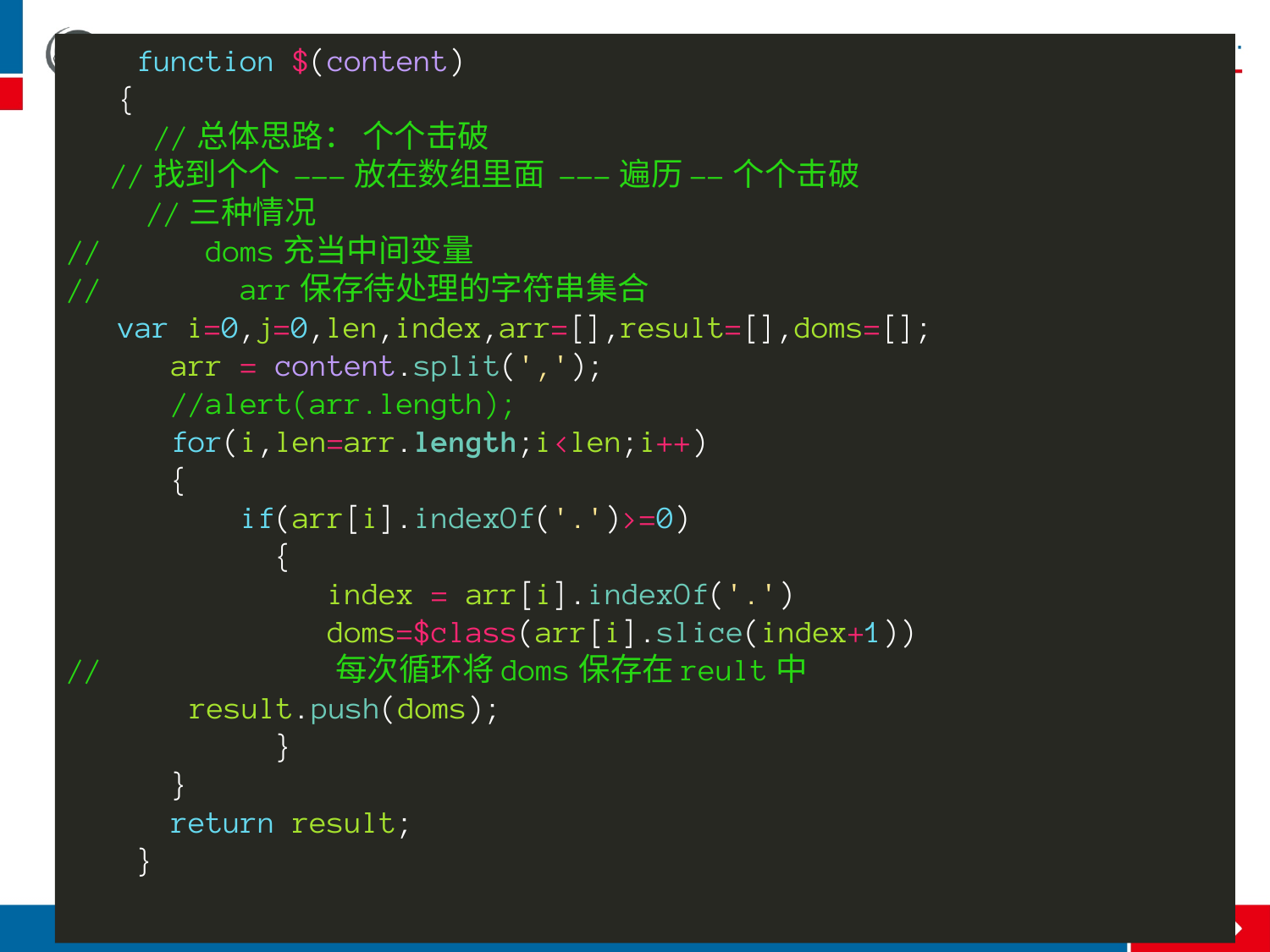

function $(content)
   {
     //总体思路： 个个击破
     //找到个个 ---放在数组里面 ---遍历--个个击破
          //三种情况
//      doms充当中间变量
//        arr保存待处理的字符串集合
      var i=0,j=0,len,index,arr=[],result=[],doms=[];
      arr = content.split(',');
      //alert(arr.length);
      for(i,len=arr.length;i<len;i++)
      {
          if(arr[i].indexOf('.')>=0)
            {
               index = arr[i].indexOf('.')
               doms=$class(arr[i].slice(index+1))
//             每次循环将doms保存在reult中
                result.push(doms);
            }
      }
      return result;
    }
#